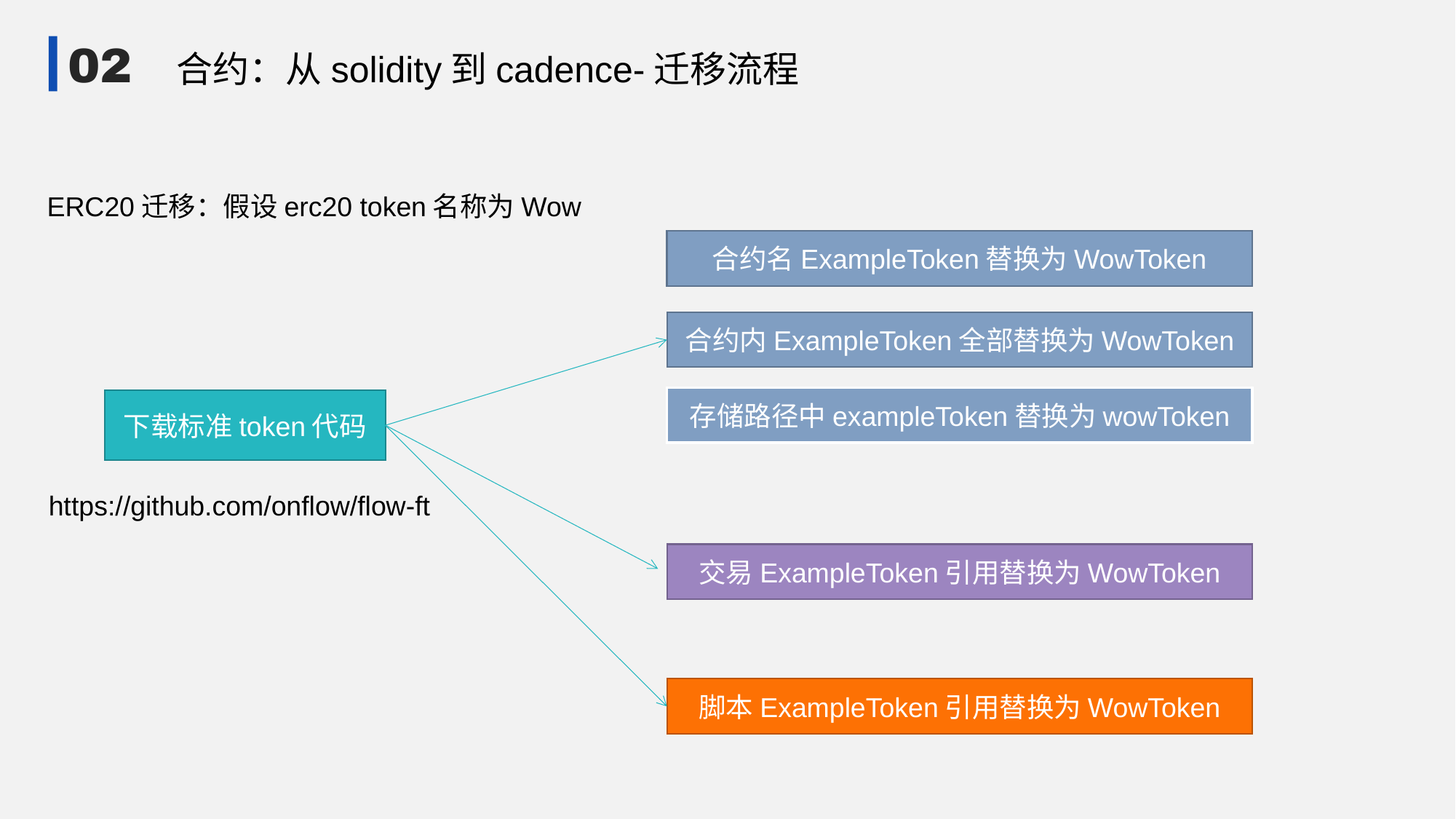

02  合约：从solidity到cadence-迁移流程

ERC20迁移：假设erc20 token名称为Wow
合约名ExampleToken替换为WowToken
合约内ExampleToken全部替换为WowToken
存储路径中exampleToken替换为wowToken
下载标准token代码
https://github.com/onflow/flow-ft
交易ExampleToken引用替换为WowToken
脚本ExampleToken引用替换为WowToken